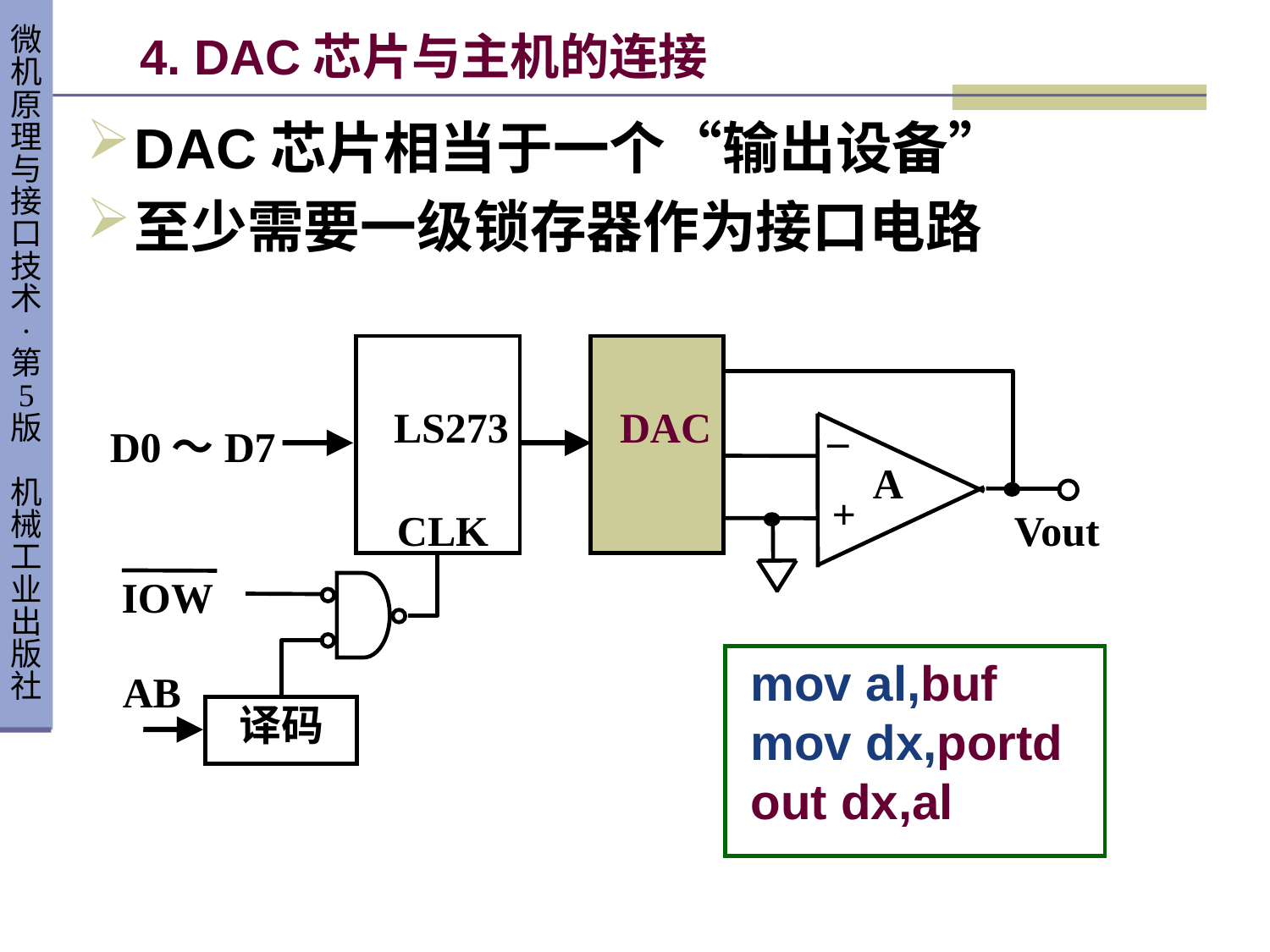

# 4. DAC芯片与主机的连接
DAC芯片相当于一个“输出设备”
至少需要一级锁存器作为接口电路

_
LS273
DAC

D0～D7

A

+

CLK
Vout

 IOW

AB
译码

mov al,buf
mov dx,portd
out dx,al